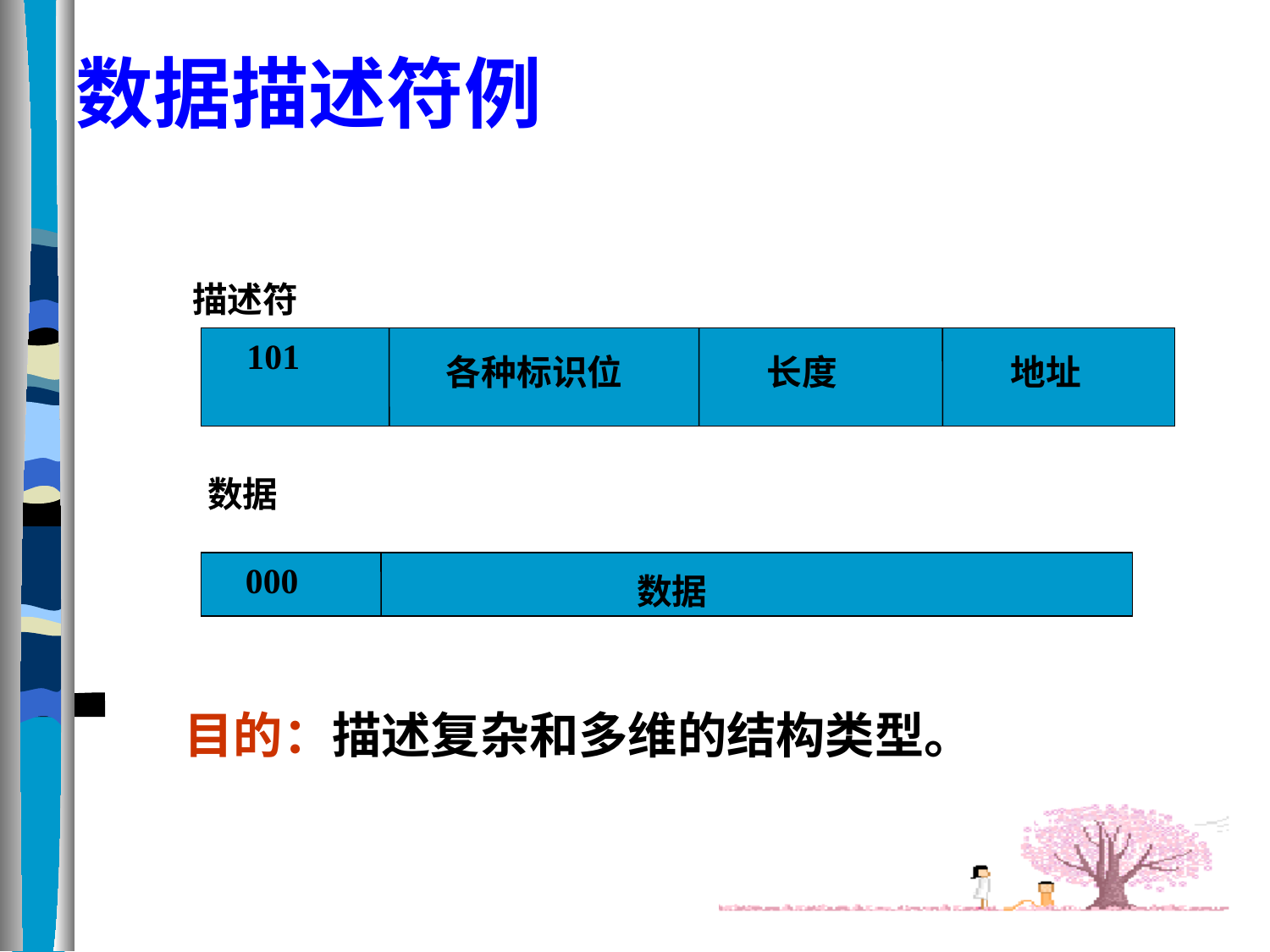

# 数据描述符例
描述符

101

各种标识位
长度
地址
数据

000

数据
目的：描述复杂和多维的结构类型。